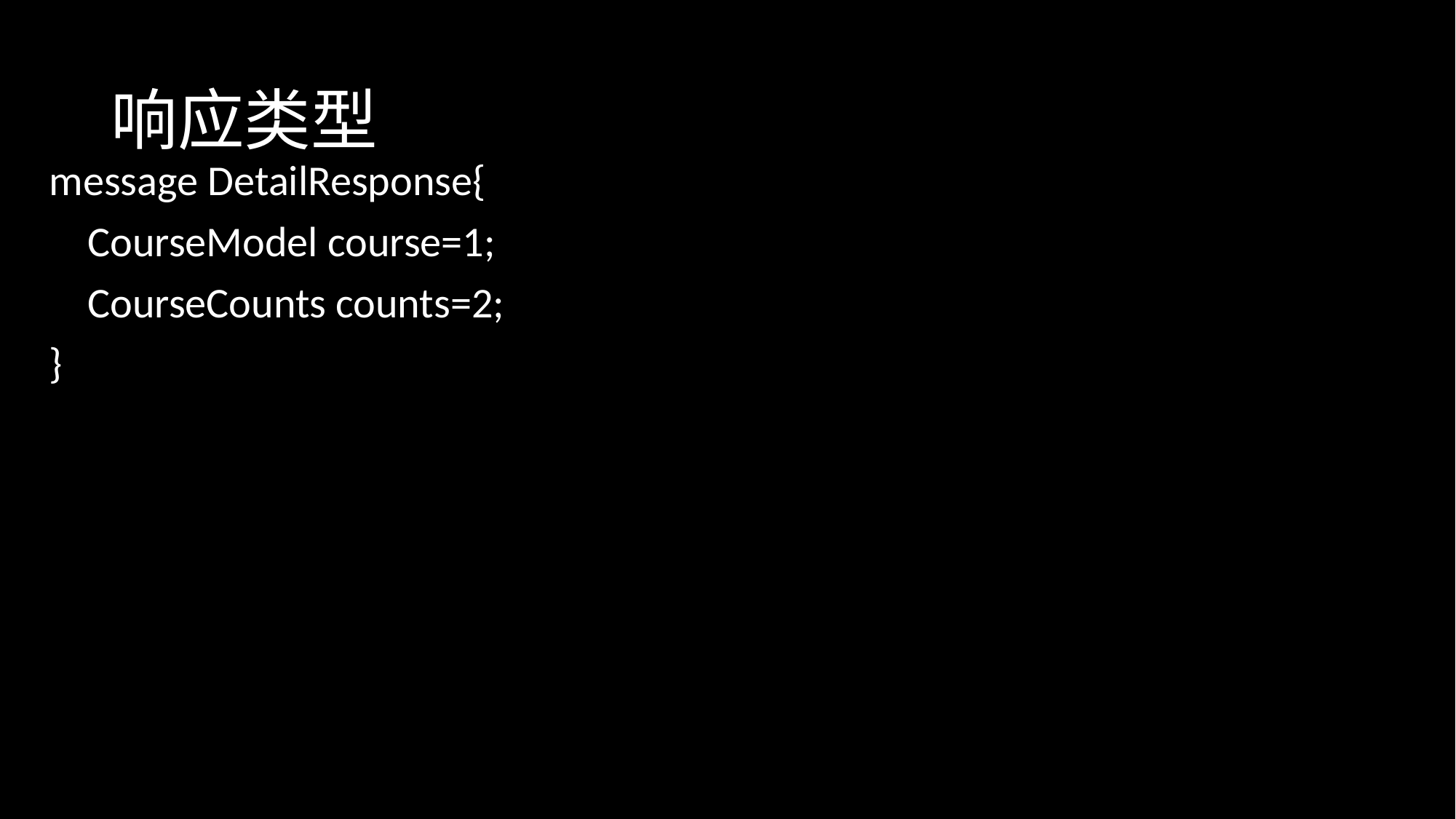

# 响应类型
message DetailResponse{
    CourseModel course=1;
    CourseCounts counts=2;
}